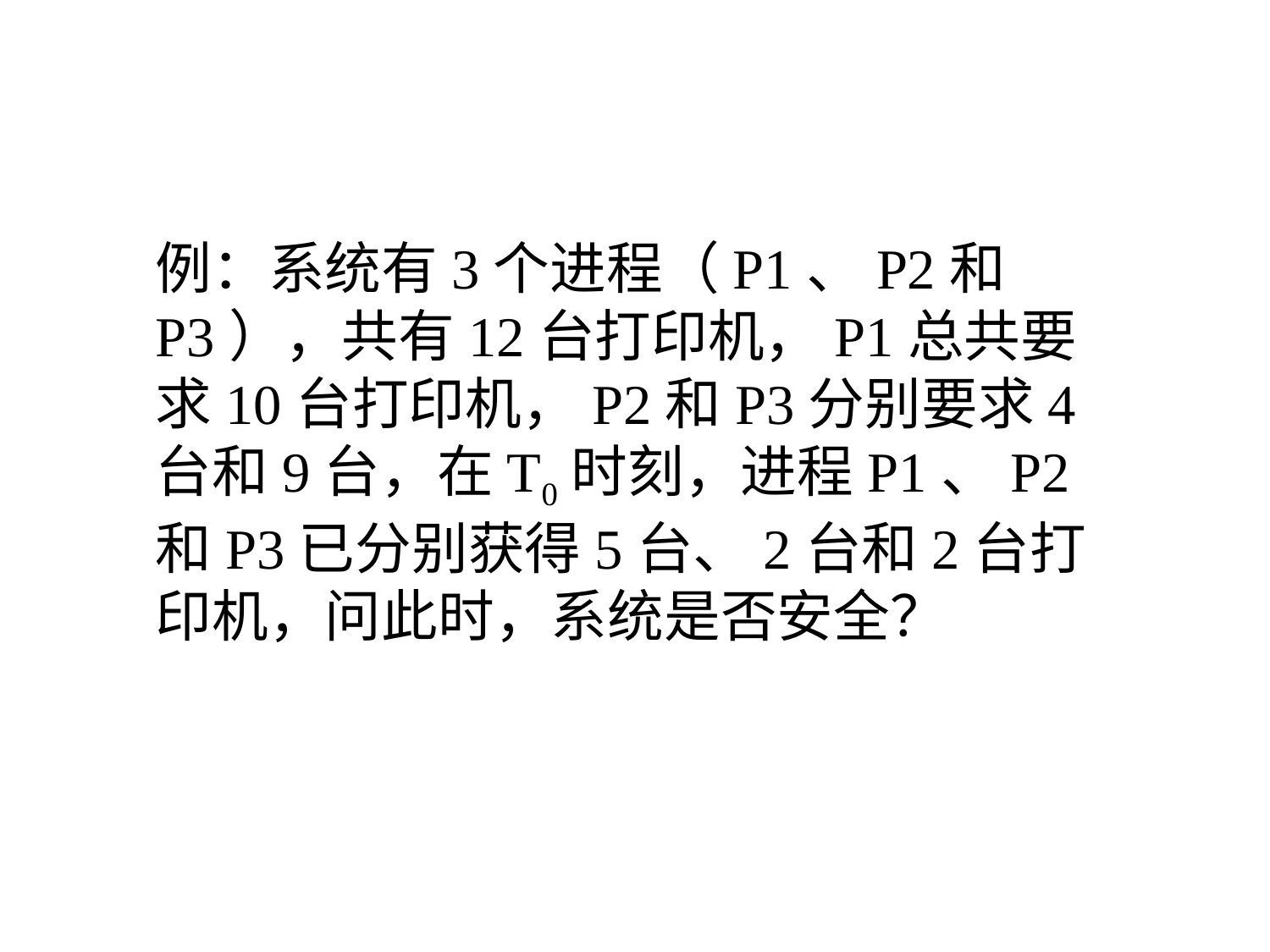

#
	例：系统有3个进程（P1、P2和P3），共有12台打印机，P1总共要求10台打印机，P2和P3分别要求4台和9台，在T0时刻，进程P1、P2和P3已分别获得5台、2台和2台打印机，问此时，系统是否安全？